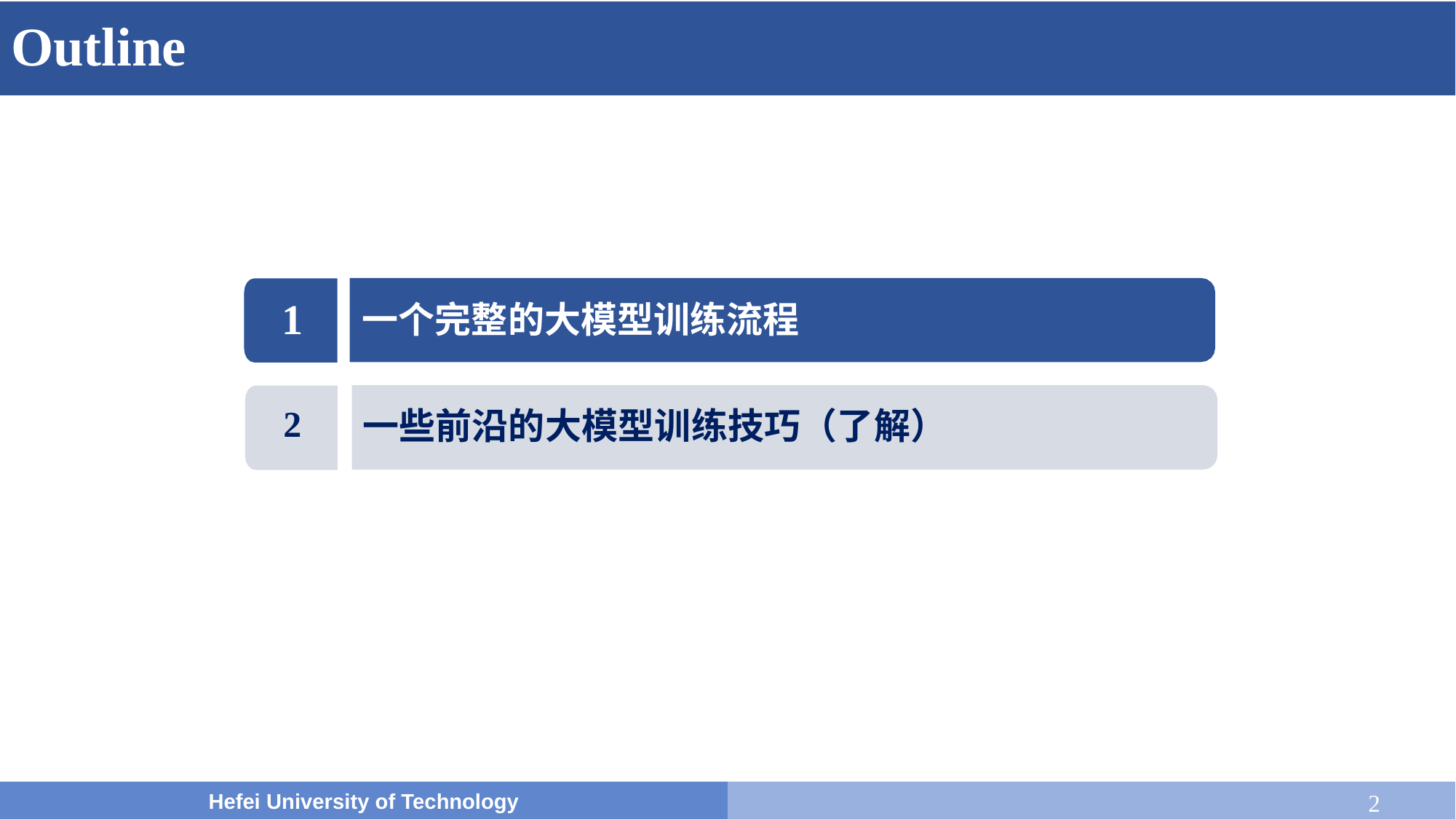

# Outline

1
一个完整的大模型训练流程

2
一些前沿的大模型训练技巧（了解）
2